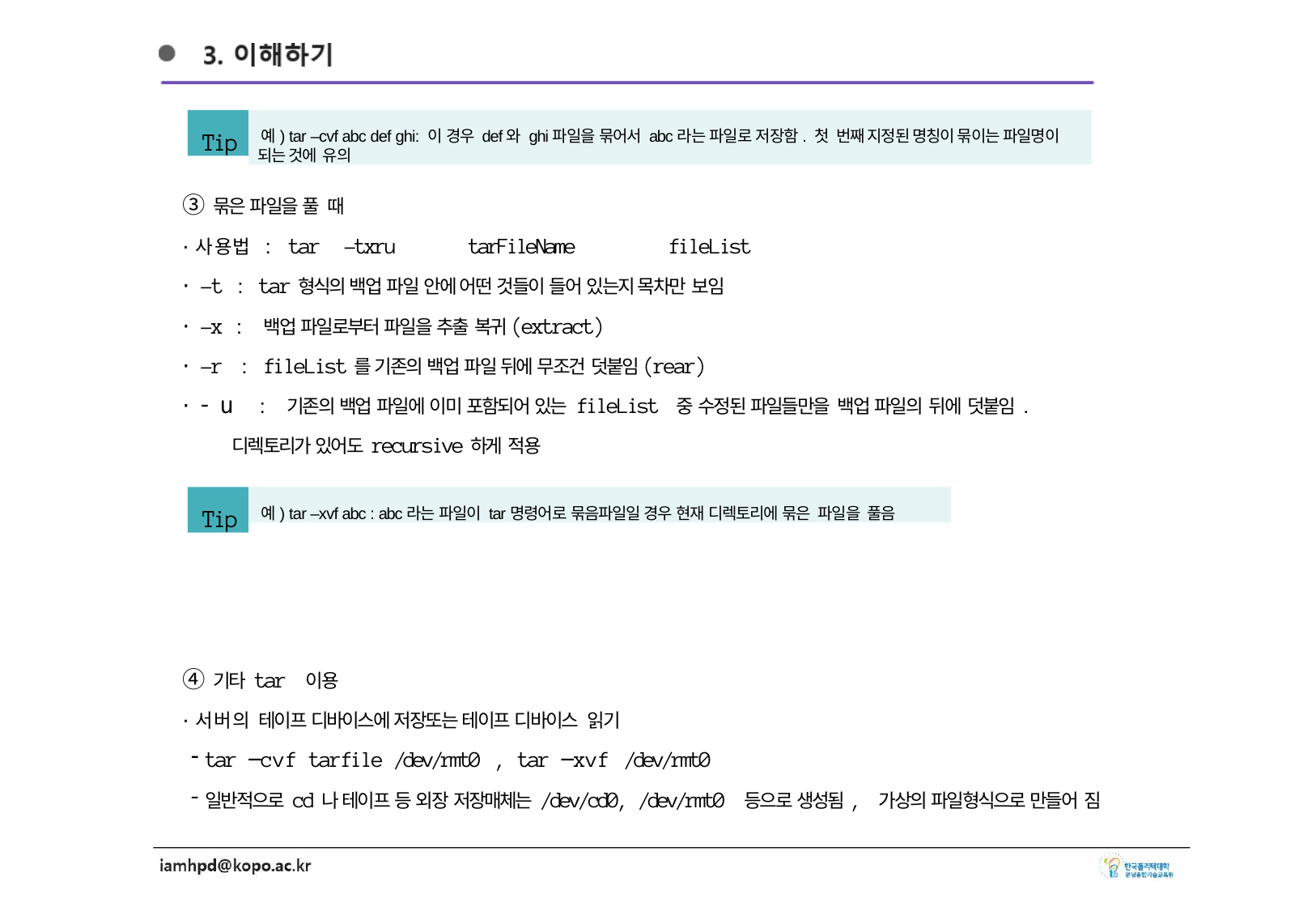

Tip

예) tar –cvf abc def ghi: 이 경우 def와 ghi파일을 묶어서 abc라는 파일로 저장함. 첫  번째 지정된 명칭이 묶이는 파일명이 되는 것에 유의
③ 묶은 파일을 풀 때
∙사용법 : tar  -txru	tarFileName	fileList
∙-t : tar형식의 백업 파일 안에 어떤 것들이 들어 있는지 목차만 보임
∙-x : 백업 파일로부터 파일을 추출 복귀(extract)
∙-r	: fileList를 기존의 백업 파일 뒤에 무조건 덧붙임(rear)
∙-u : 기존의 백업 파일에 이미 포함되어 있는 fileList 중 수정된 파일들만을  백업 파일의 뒤에 덧붙임.
         디렉토리가 있어도 recursive하게 적용
Tip

예) tar –xvf abc : abc라는 파일이 tar명령어로 묶음파일일 경우 현재 디렉토리에 묶은  파일을 풀음
④ 기타 tar 이용
∙서버의 테이프 디바이스에 저장또는 테이프 디바이스 읽기
tar –cvf tarfile /dev/rmt0 , tar –xvf /dev/rmt0
일반적으로 cd나 테이프 등 외장 저장매체는 /dev/cd0, /dev/rmt0 등으로 생성됨, 가상의 파일형식으로 만들어 짐